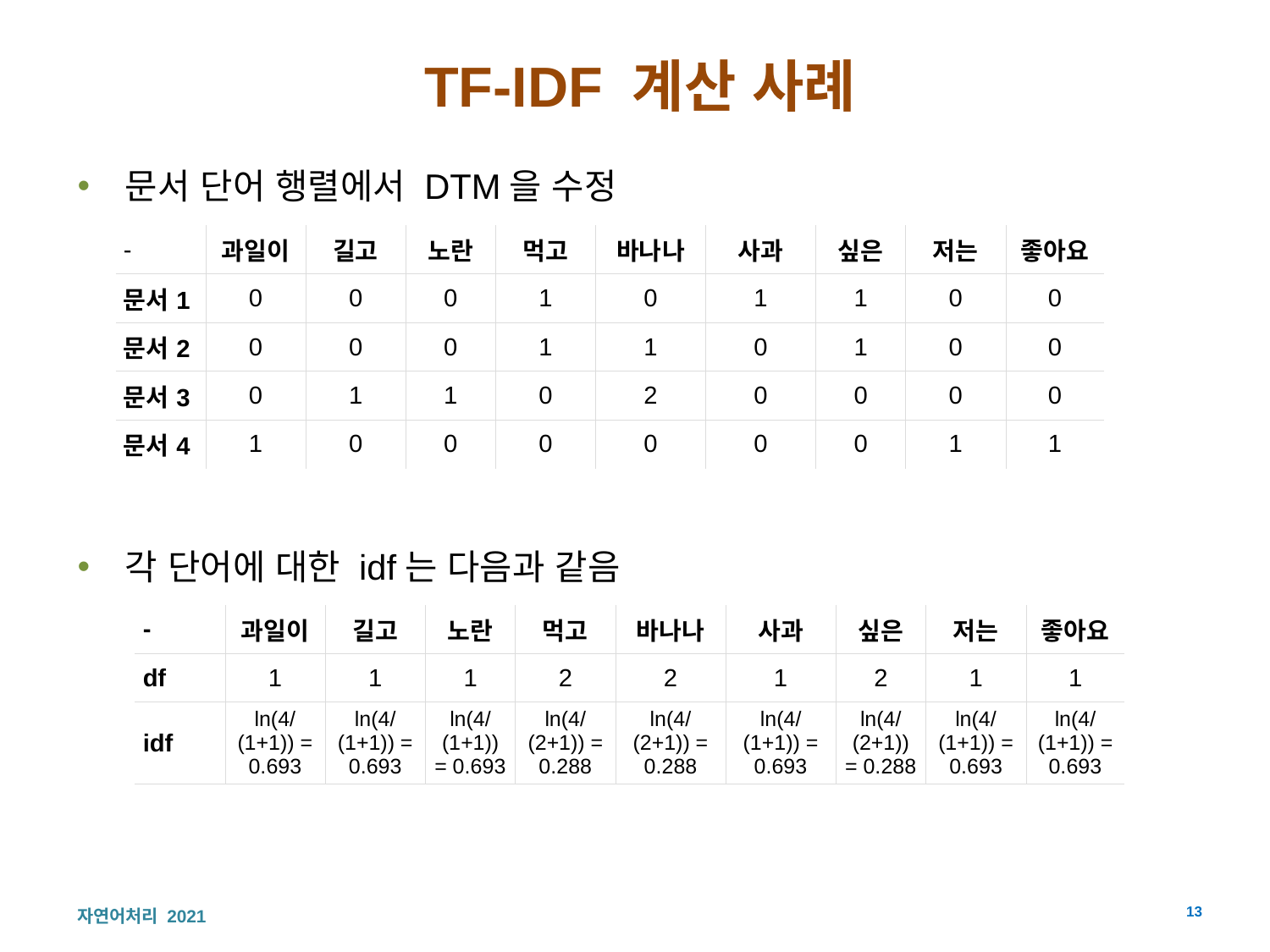

# TF-IDF 계산 사례
문서 단어 행렬에서 DTM을 수정

각 단어에 대한 idf는 다음과 같음

| - | 과일이 | 길고 | 노란 | 먹고 | 바나나 | 사과 | 싶은 | 저는 | 좋아요 |
| --- | --- | --- | --- | --- | --- | --- | --- | --- | --- |
| 문서1 | 0 | 0 | 0 | 1 | 0 | 1 | 1 | 0 | 0 |
| 문서2 | 0 | 0 | 0 | 1 | 1 | 0 | 1 | 0 | 0 |
| 문서3 | 0 | 1 | 1 | 0 | 2 | 0 | 0 | 0 | 0 |
| 문서4 | 1 | 0 | 0 | 0 | 0 | 0 | 0 | 1 | 1 |
| - | 과일이 | 길고 | 노란 | 먹고 | 바나나 | 사과 | 싶은 | 저는 | 좋아요 |
| --- | --- | --- | --- | --- | --- | --- | --- | --- | --- |
| df | 1 | 1 | 1 | 2 | 2 | 1 | 2 | 1 | 1 |
| idf | ln(4/(1+1)) = 0.693 | ln(4/(1+1)) = 0.693 | ln(4/(1+1)) = 0.693 | ln(4/(2+1)) = 0.288 | ln(4/(2+1)) = 0.288 | ln(4/(1+1)) = 0.693 | ln(4/(2+1)) = 0.288 | ln(4/(1+1)) = 0.693 | ln(4/(1+1)) = 0.693 |